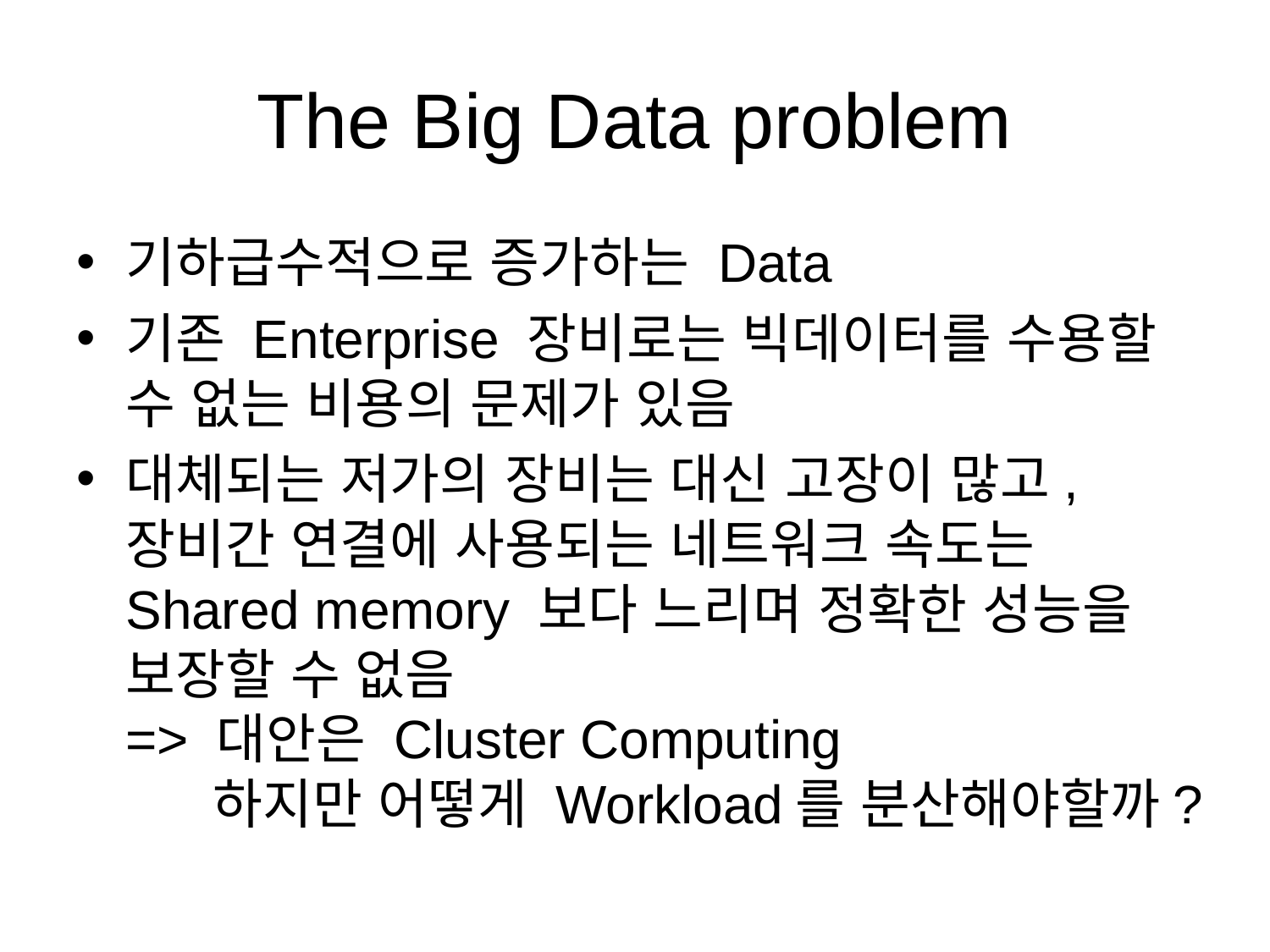

# The Big Data problem
기하급수적으로 증가하는 Data
기존 Enterprise 장비로는 빅데이터를 수용할 수 없는 비용의 문제가 있음
대체되는 저가의 장비는 대신 고장이 많고, 장비간 연결에 사용되는 네트워크 속도는 Shared memory 보다 느리며 정확한 성능을 보장할 수 없음
=> 대안은 Cluster Computing
     하지만 어떻게 Workload를 분산해야할까?